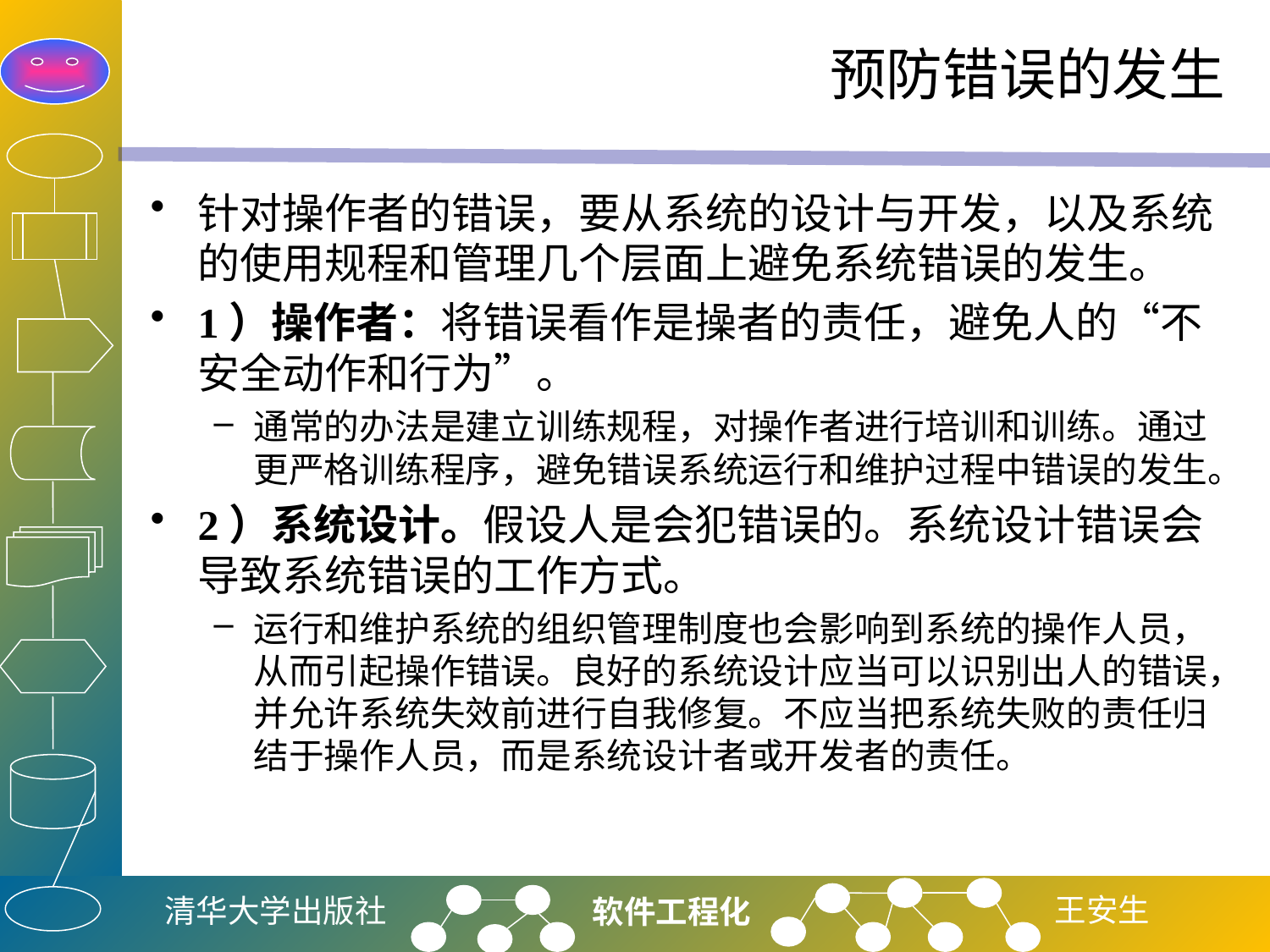

# 预防错误的发生
针对操作者的错误，要从系统的设计与开发，以及系统的使用规程和管理几个层面上避免系统错误的发生。
1）操作者：将错误看作是操者的责任，避免人的“不安全动作和行为”。
通常的办法是建立训练规程，对操作者进行培训和训练。通过更严格训练程序，避免错误系统运行和维护过程中错误的发生。
2）系统设计。假设人是会犯错误的。系统设计错误会导致系统错误的工作方式。
运行和维护系统的组织管理制度也会影响到系统的操作人员，从而引起操作错误。良好的系统设计应当可以识别出人的错误，并允许系统失效前进行自我修复。不应当把系统失败的责任归结于操作人员，而是系统设计者或开发者的责任。